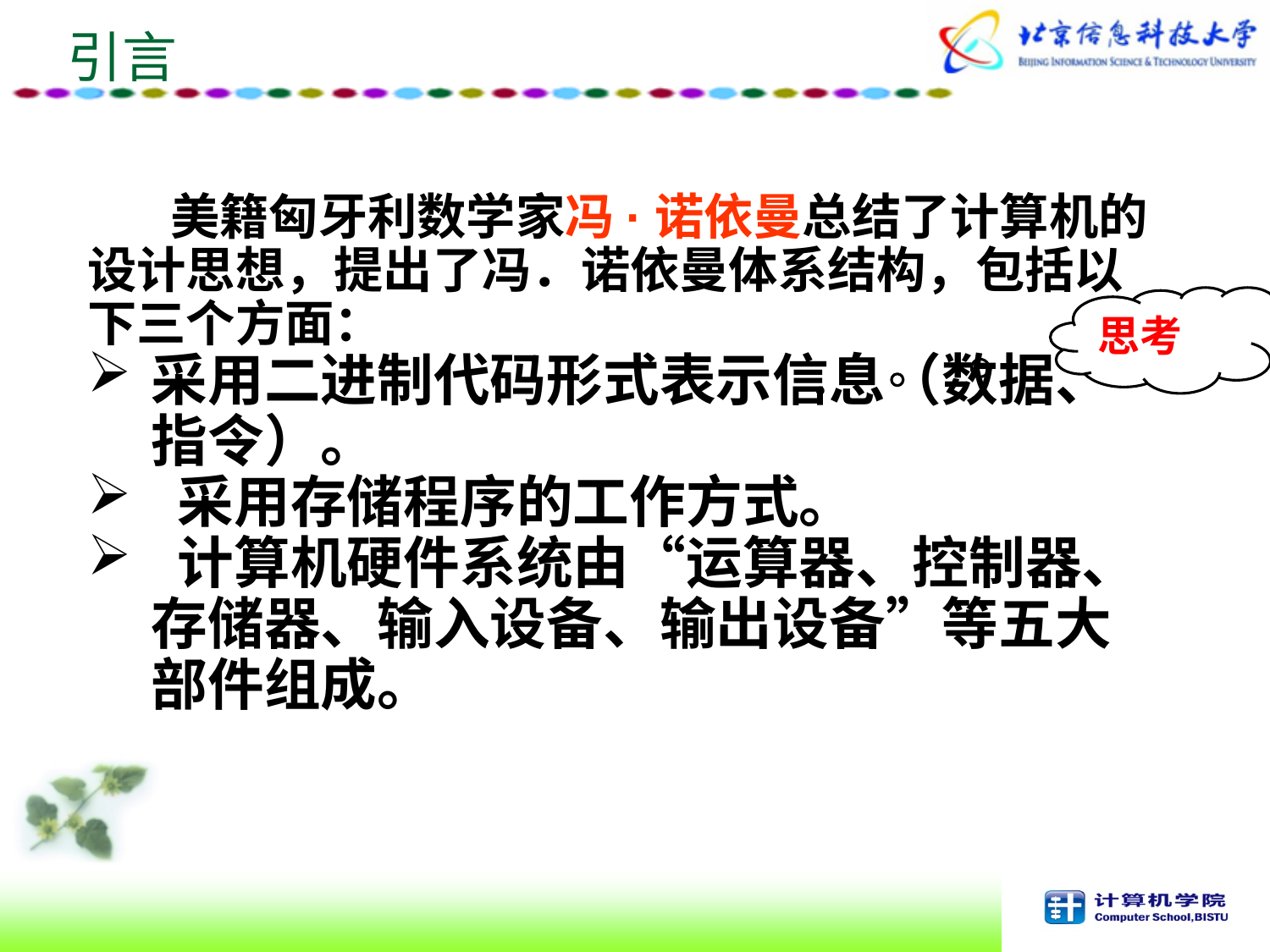

引言
            美籍匈牙利数学家冯·诺依曼总结了计算机的设计思想，提出了冯．诺依曼体系结构，包括以下三个方面：
采用二进制代码形式表示信息（数据、指令）。
 采用存储程序的工作方式。
 计算机硬件系统由“运算器、控制器、存储器、输入设备、输出设备”等五大部件组成。
思考